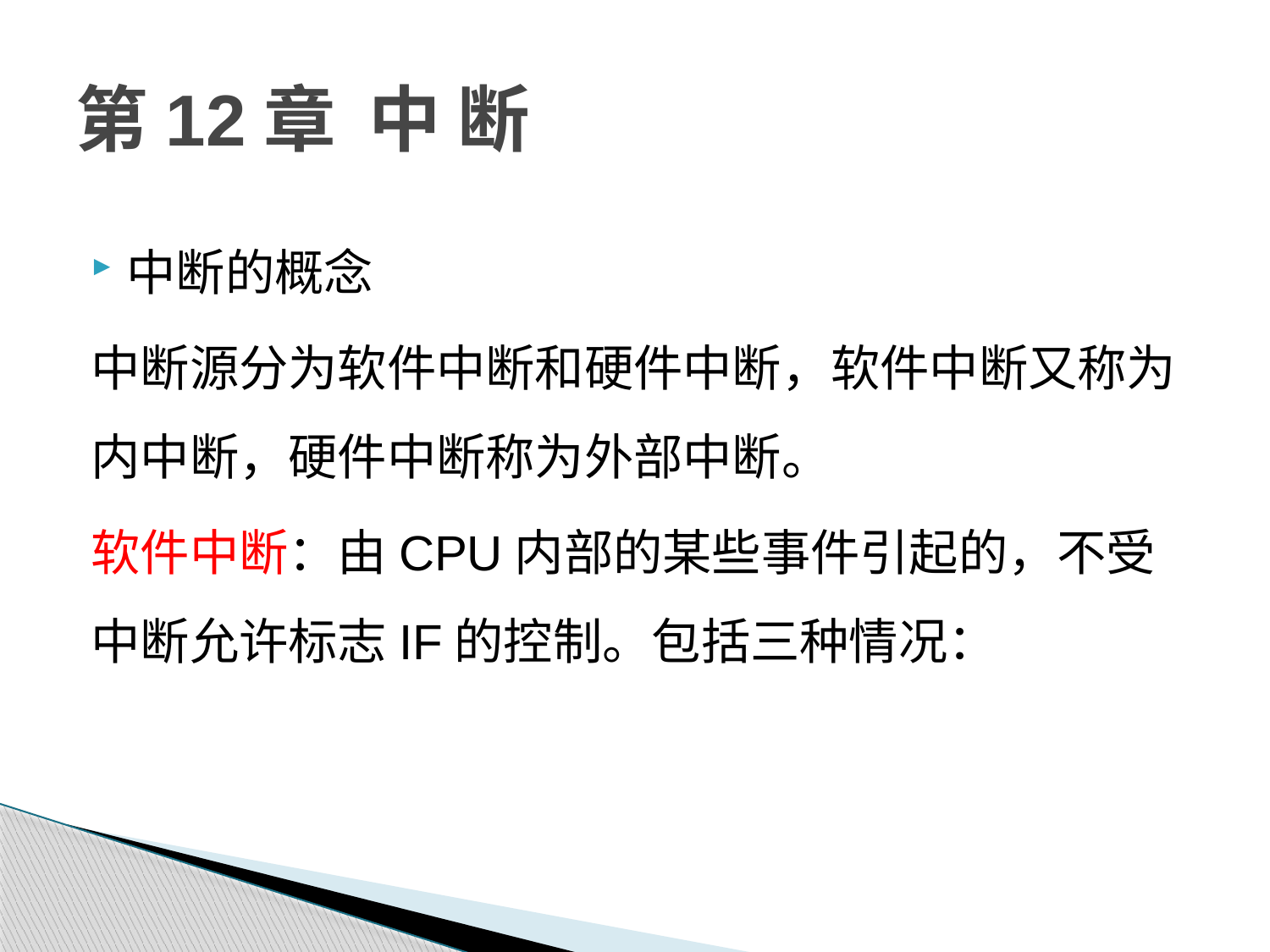

# 第12章  中 断
中断的概念
中断源分为软件中断和硬件中断，软件中断又称为内中断，硬件中断称为外部中断。
软件中断：由CPU内部的某些事件引起的，不受中断允许标志IF的控制。包括三种情况：